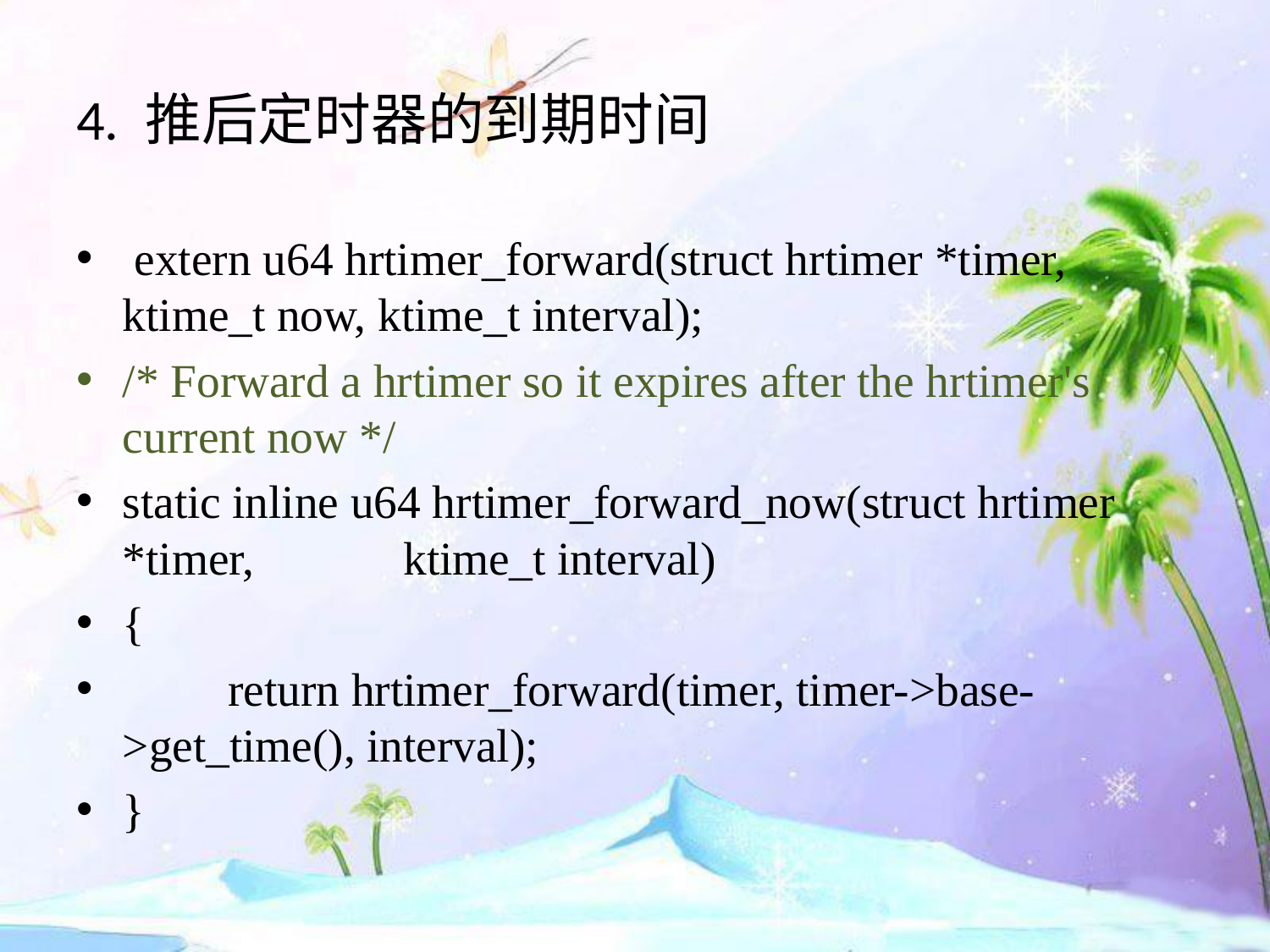

# 4. 推后定时器的到期时间
 extern u64 hrtimer_forward(struct hrtimer *timer, ktime_t now, ktime_t interval);
/* Forward a hrtimer so it expires after the hrtimer's current now */
static inline u64 hrtimer_forward_now(struct hrtimer *timer,				      ktime_t interval)
{
	return hrtimer_forward(timer, timer->base->get_time(), interval);
}